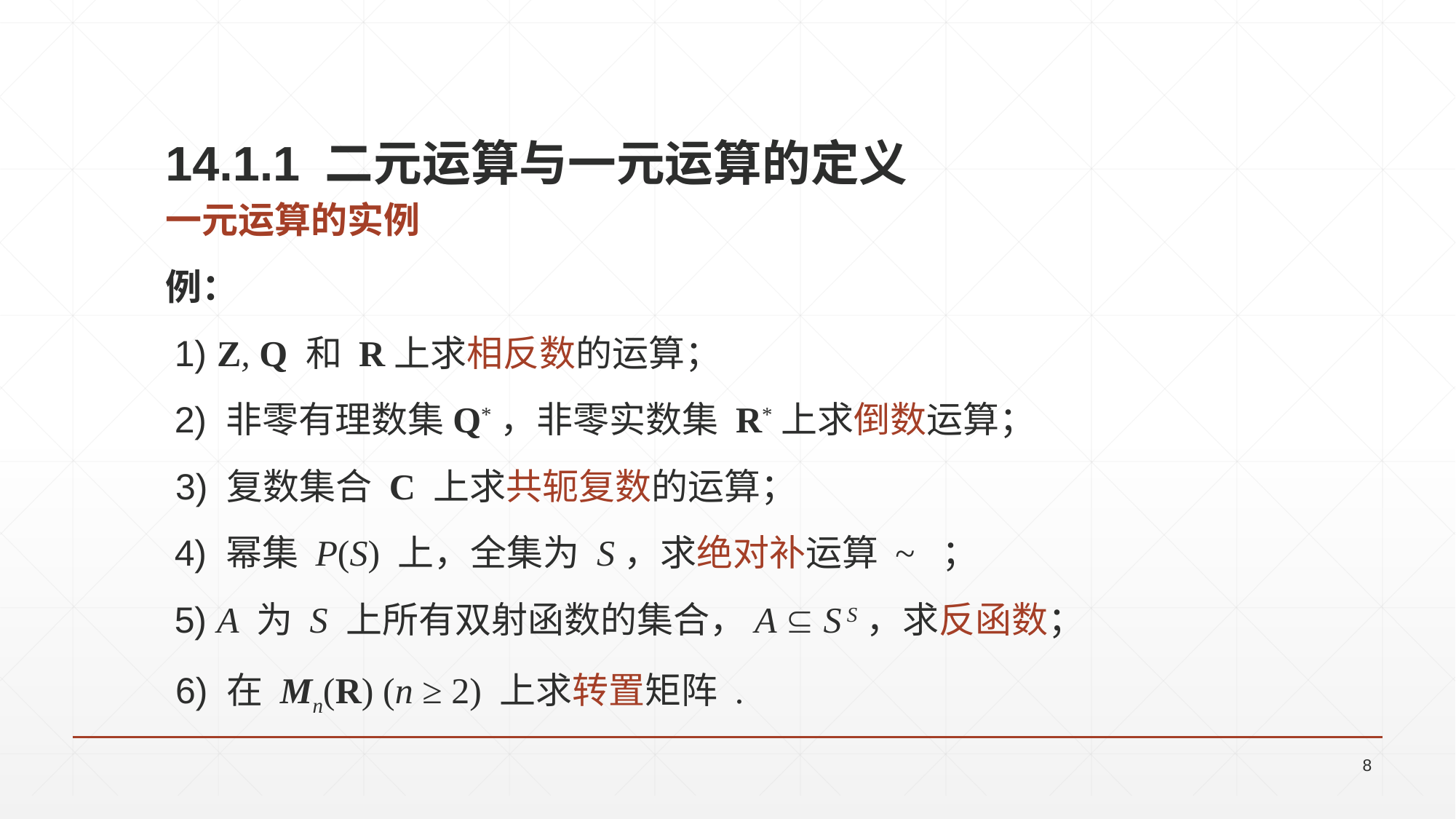

# 14.1.1 二元运算与一元运算的定义
一元运算的实例
例：
 1) Z, Q 和 R上求相反数的运算；
 2) 非零有理数集Q*，非零实数集 R*上求倒数运算；
 3) 复数集合 C 上求共轭复数的运算；
 4) 幂集 P(S) 上，全集为 S，求绝对补运算 ~  ；
 5) A 为 S 上所有双射函数的集合，A ⊆ S S，求反函数；
 6) 在 Mn(R) (n ≥ 2) 上求转置矩阵 .
8